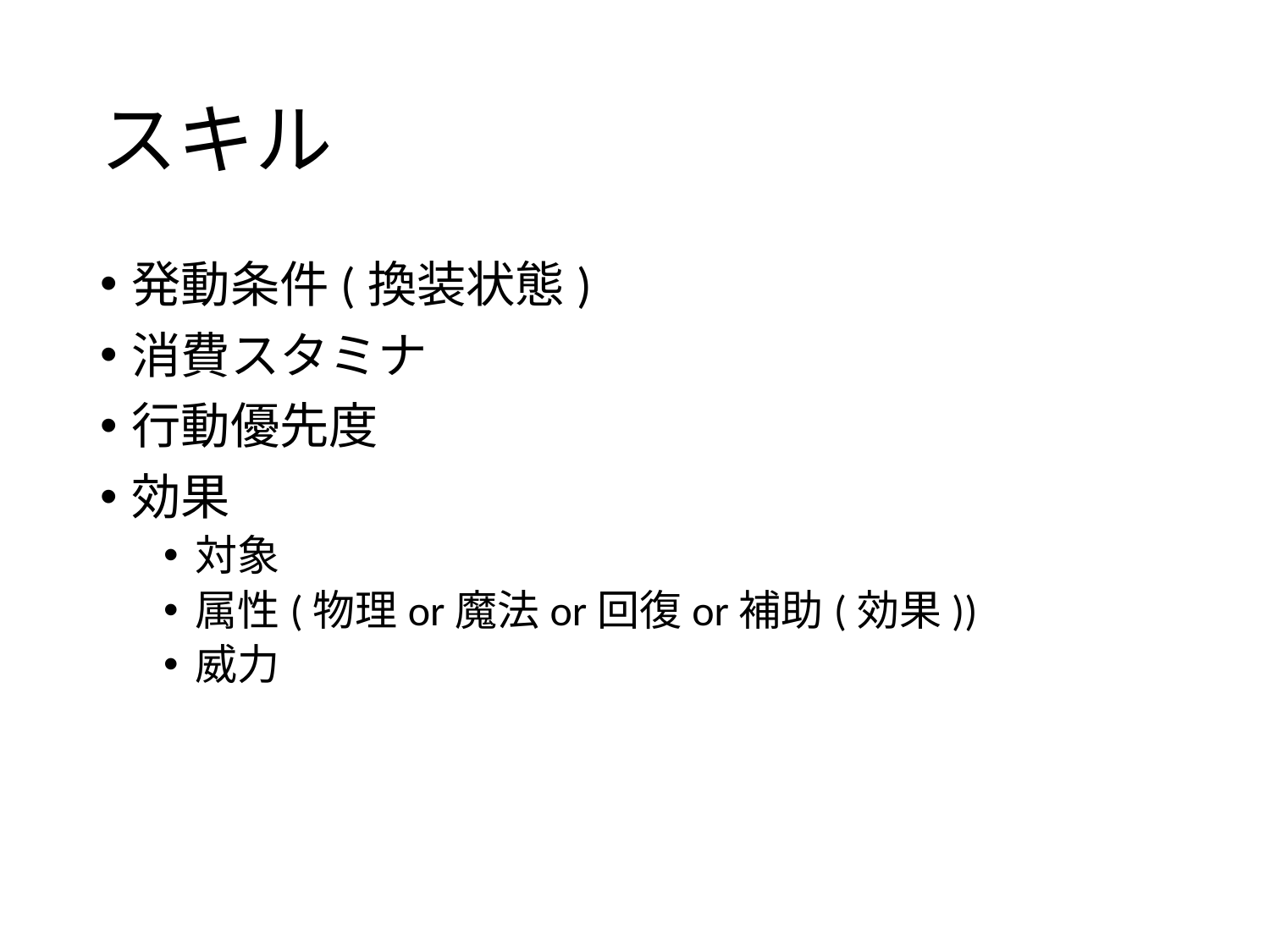

# スキル
発動条件(換装状態)
消費スタミナ
行動優先度
効果
対象
属性(物理or魔法or回復or補助(効果))
威力